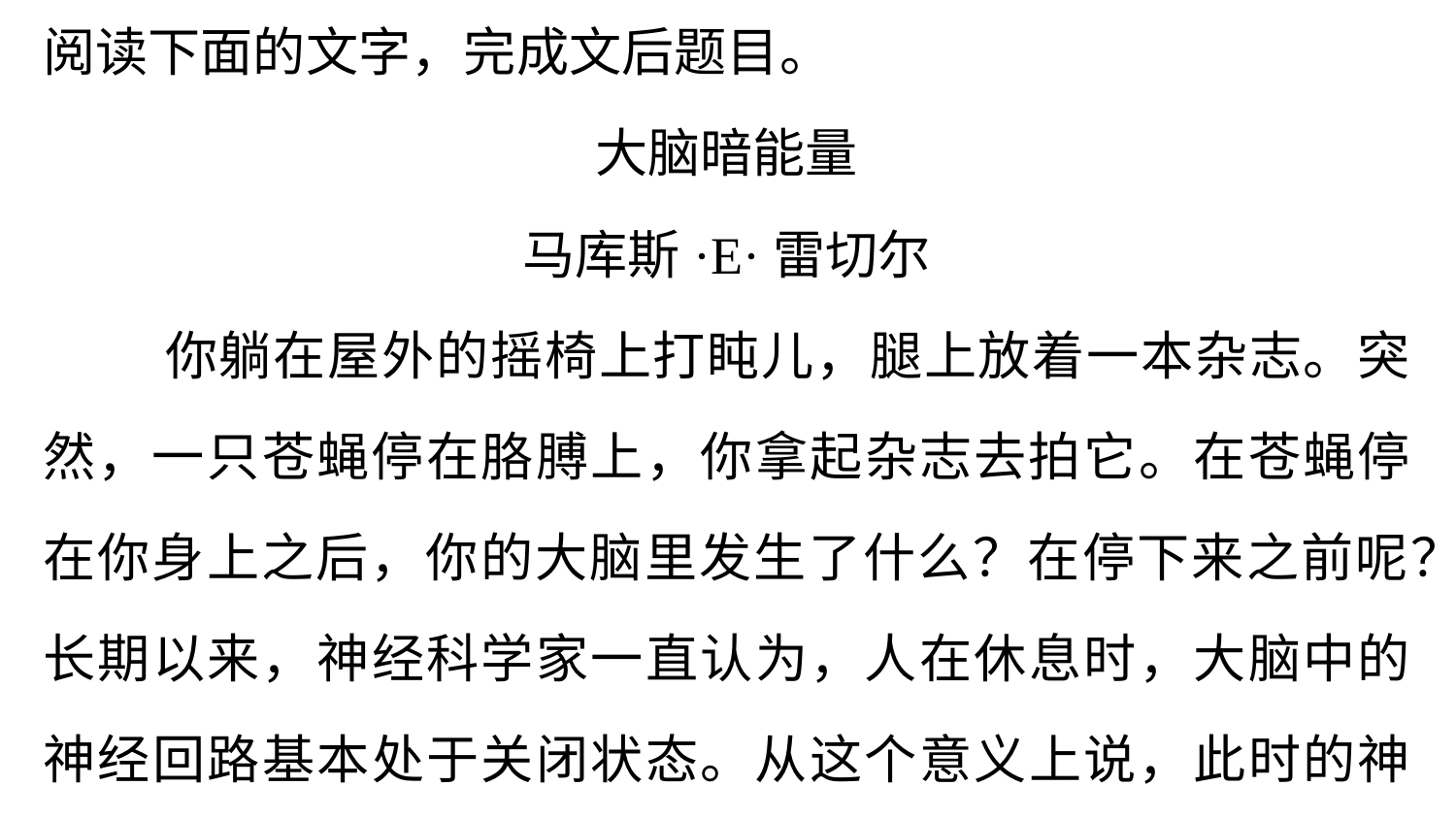

阅读下面的文字，完成文后题目。
大脑暗能量
马库斯·E·雷切尔
        你躺在屋外的摇椅上打盹儿，腿上放着一本杂志。突然，一只苍蝇停在胳膊上，你拿起杂志去拍它。在苍蝇停在你身上之后，你的大脑里发生了什么？在停下来之前呢？长期以来，神经科学家一直认为，人在休息时，大脑中的神经回路基本处于关闭状态。从这个意义上说，此时的神经活动属于